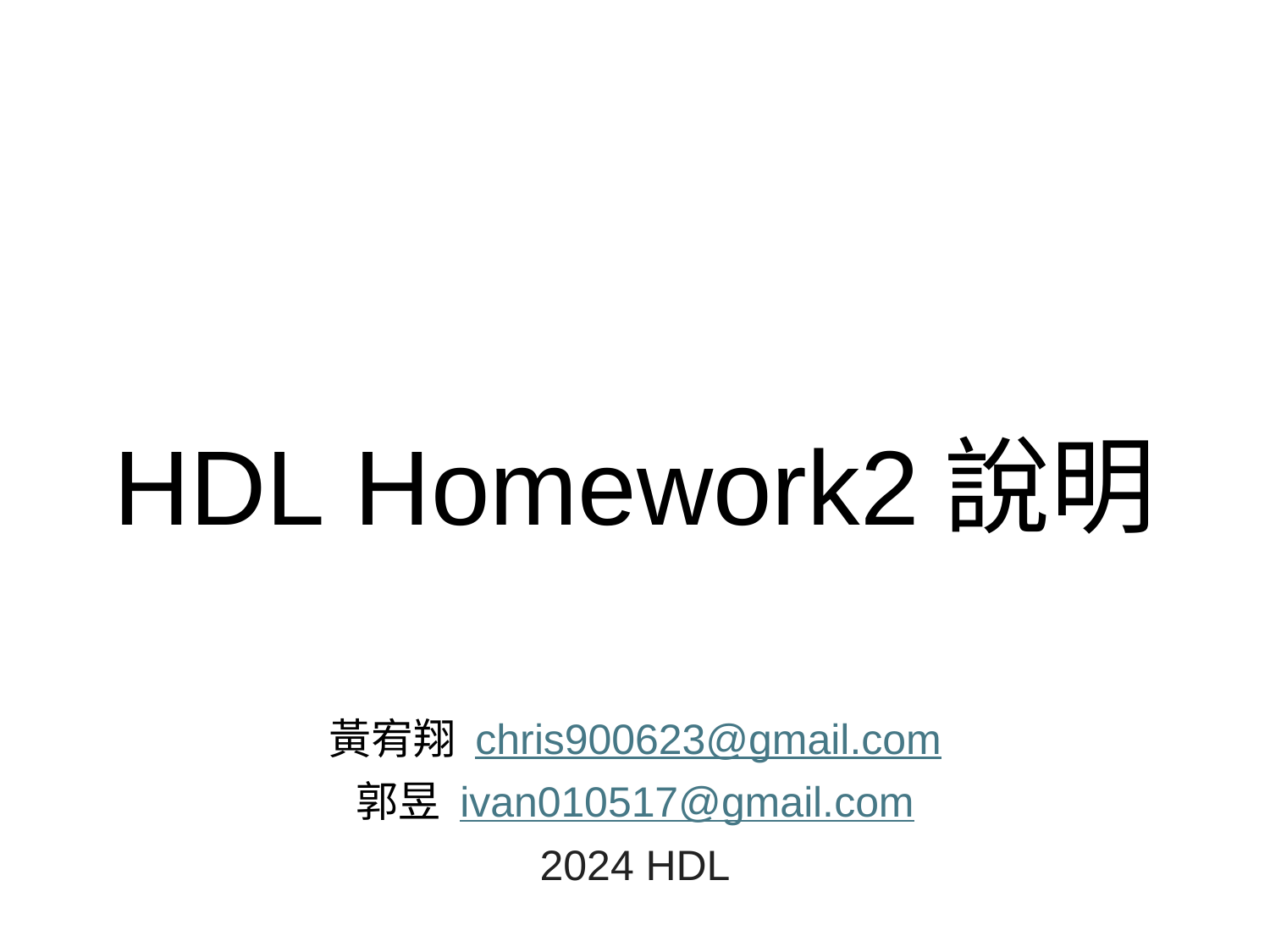

# HDL Homework2說明
黃宥翔 chris900623@gmail.com
郭昱 ivan010517@gmail.com
2024 HDL